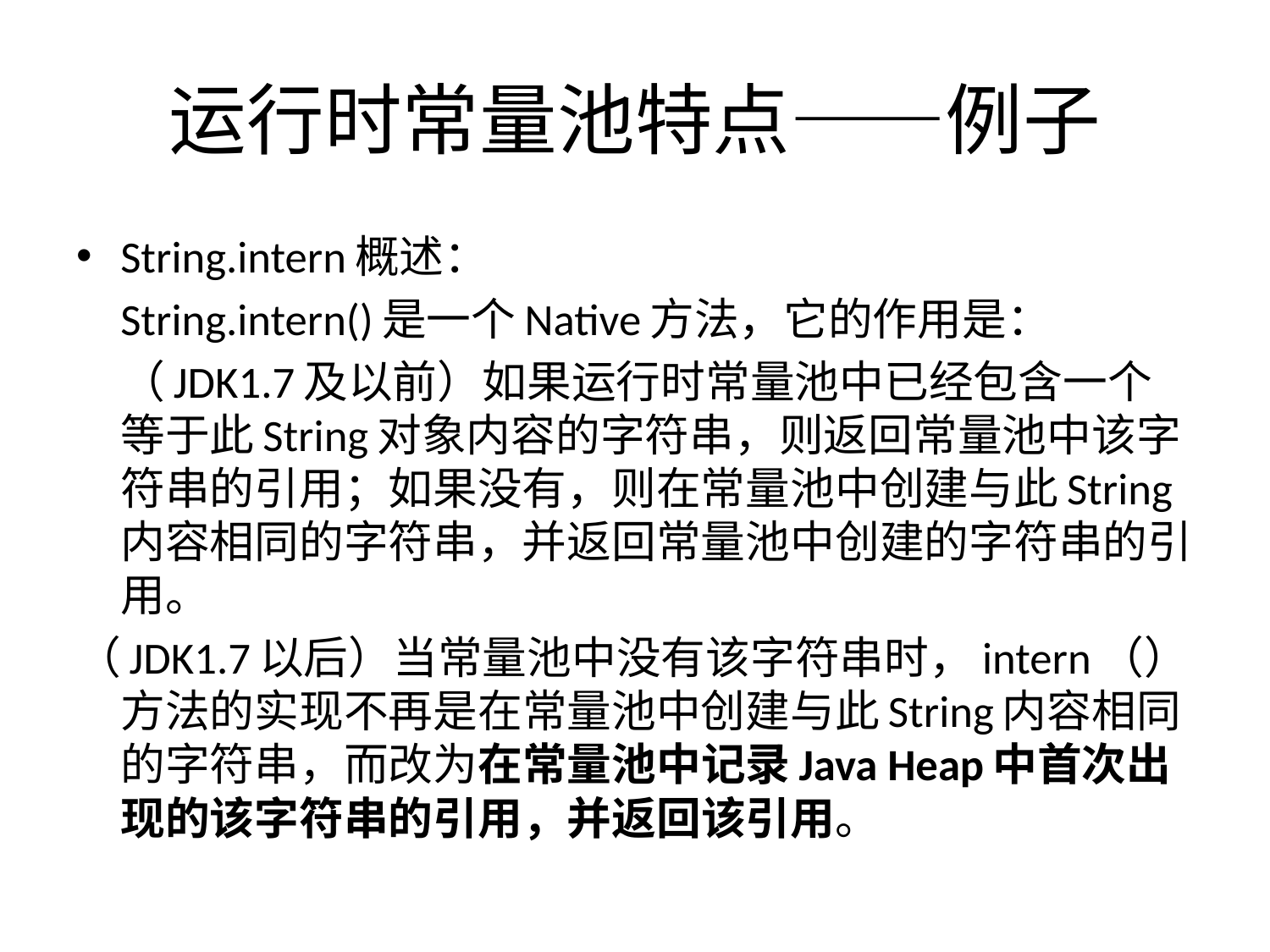

# 运行时常量池特点——例子
String.intern概述：
	String.intern()是一个Native方法，它的作用是：
	（JDK1.7及以前）如果运行时常量池中已经包含一个等于此String对象内容的字符串，则返回常量池中该字符串的引用；如果没有，则在常量池中创建与此String内容相同的字符串，并返回常量池中创建的字符串的引用。
（JDK1.7以后）当常量池中没有该字符串时，intern（）方法的实现不再是在常量池中创建与此String内容相同的字符串，而改为在常量池中记录Java Heap中首次出现的该字符串的引用，并返回该引用。